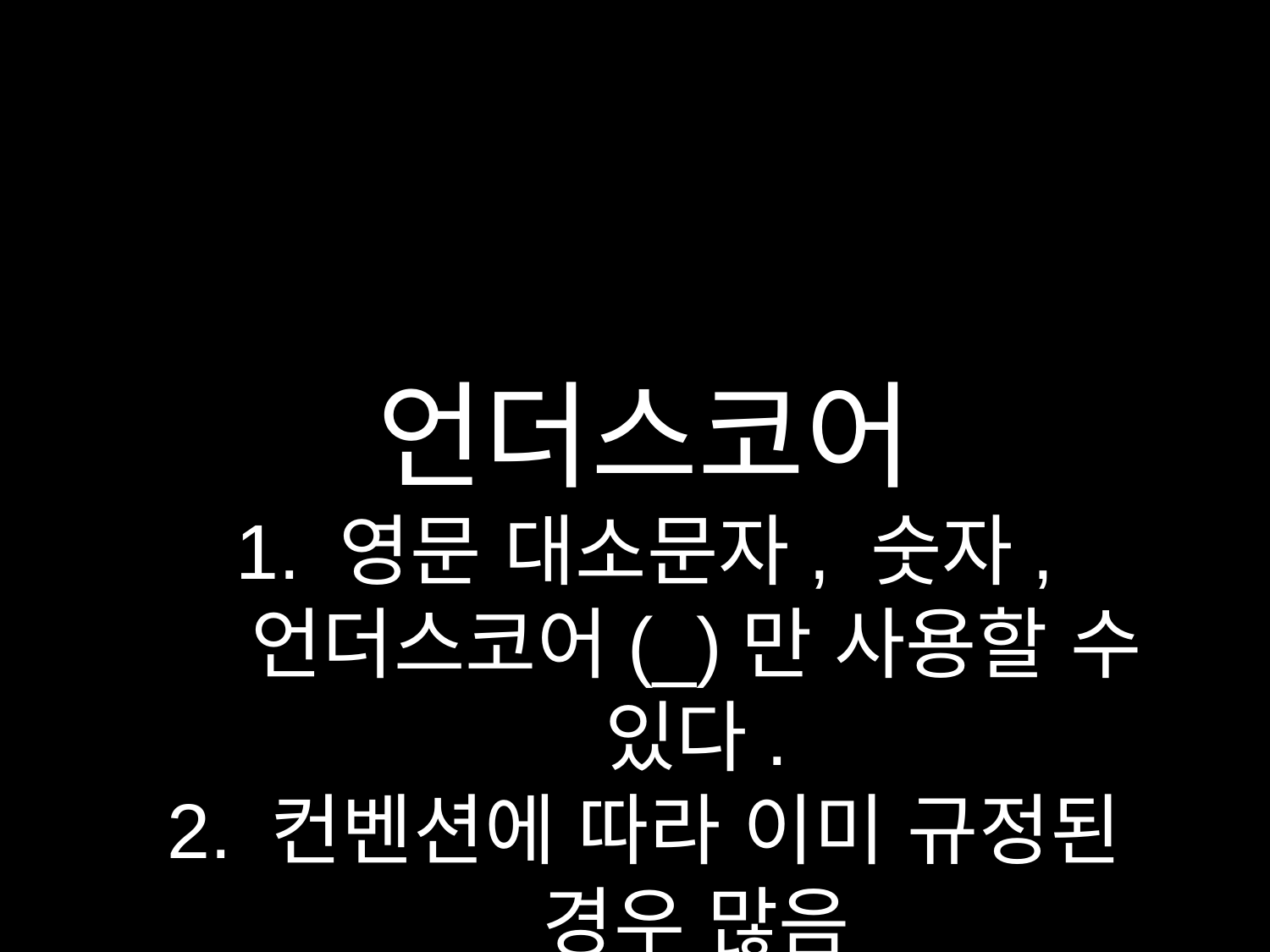

언더스코어
영문 대소문자, 숫자, 언더스코어(_)만 사용할 수 있다.
컨벤션에 따라 이미 규정된 경우 많음